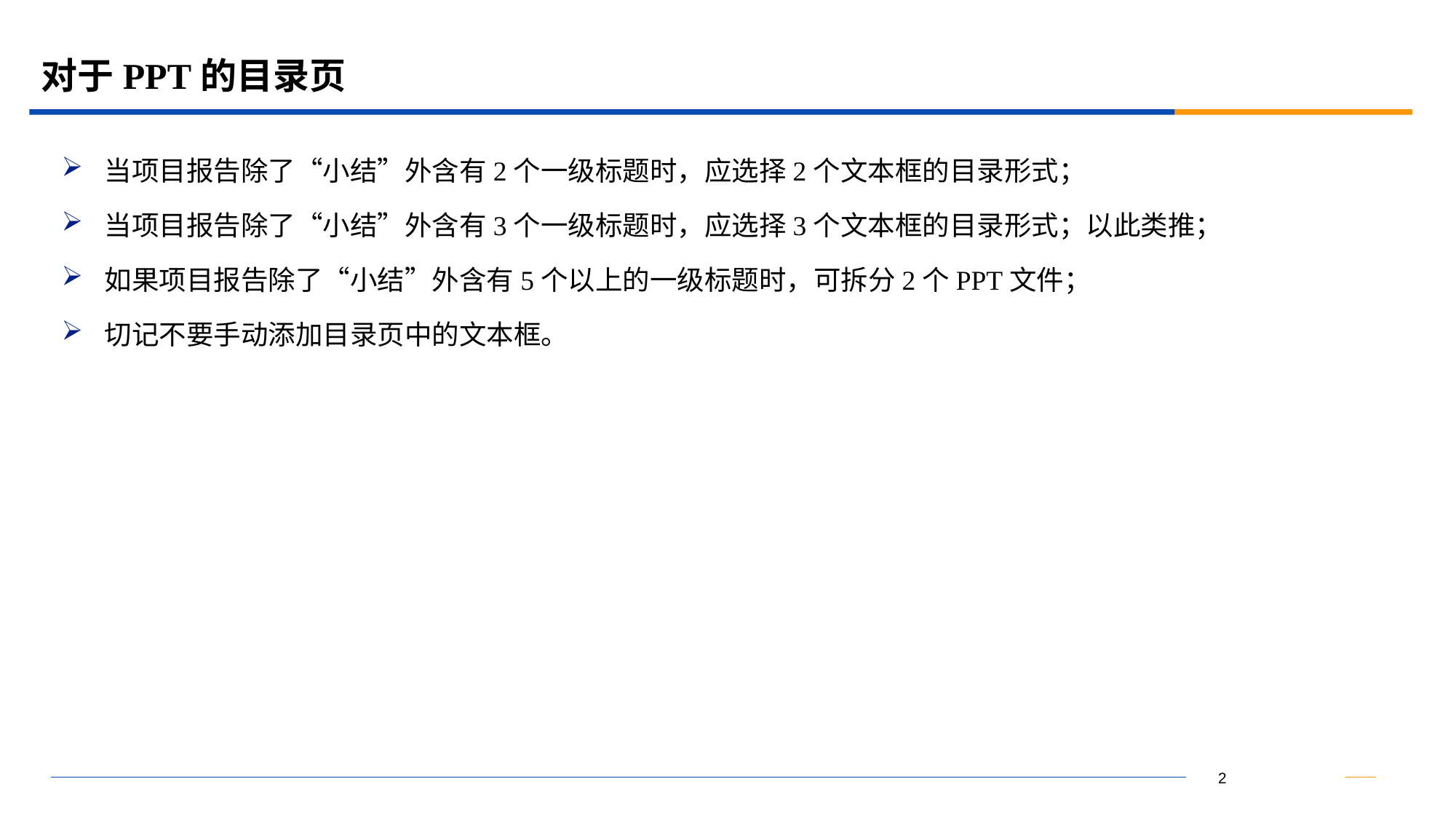

# 对于PPT的目录页
当项目报告除了“小结”外含有2个一级标题时，应选择2个文本框的目录形式；
当项目报告除了“小结”外含有3个一级标题时，应选择3个文本框的目录形式；以此类推；
如果项目报告除了“小结”外含有5个以上的一级标题时，可拆分2个PPT文件；
切记不要手动添加目录页中的文本框。